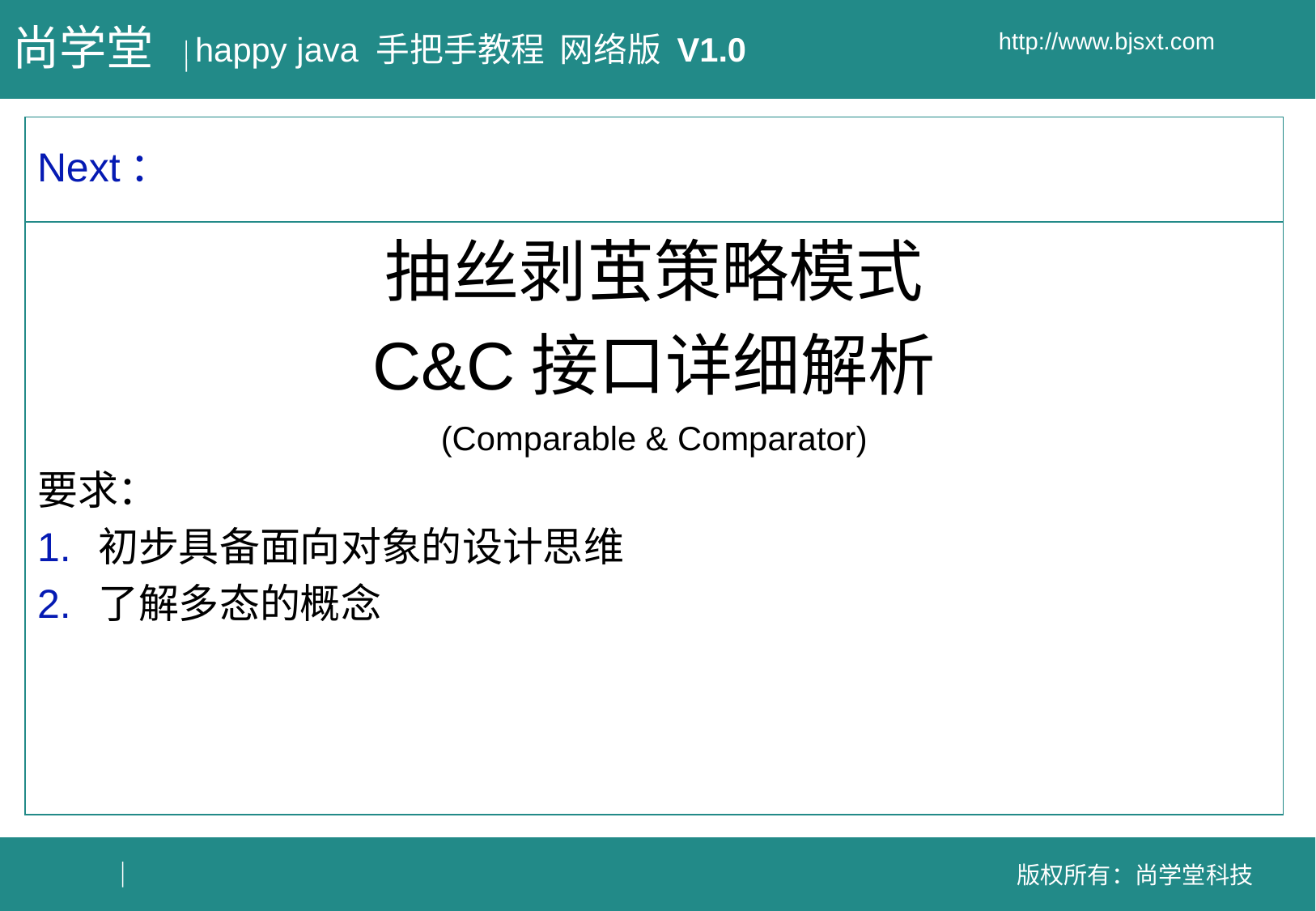

# Next：
抽丝剥茧策略模式
C&C接口详细解析
(Comparable & Comparator)
要求：
初步具备面向对象的设计思维
了解多态的概念